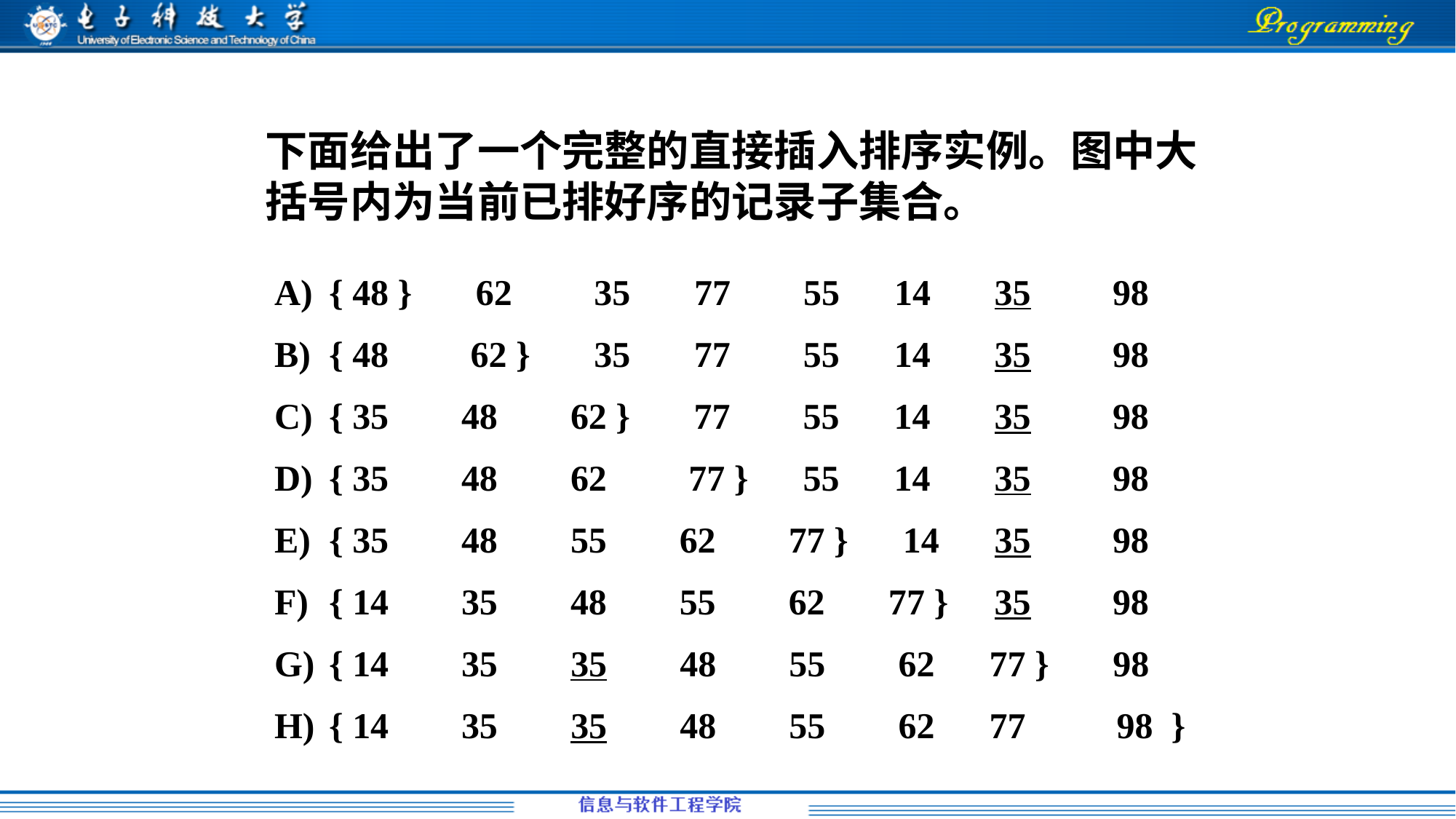

下面给出了一个完整的直接插入排序实例。图中大括号内为当前已排好序的记录子集合。
{ 48 }       62         35       77        55      14       35         98
{ 48         62 }       35       77        55      14       35         98
{ 35        48        62 }       77        55      14       35         98
{ 35        48        62         77 }      55      14       35         98
{ 35        48        55        62        77 }      14      35         98
{ 14        35        48        55        62       77 }     35         98
{ 14        35        35        48        55        62      77 }       98
{ 14        35        35        48        55        62      77          98  }